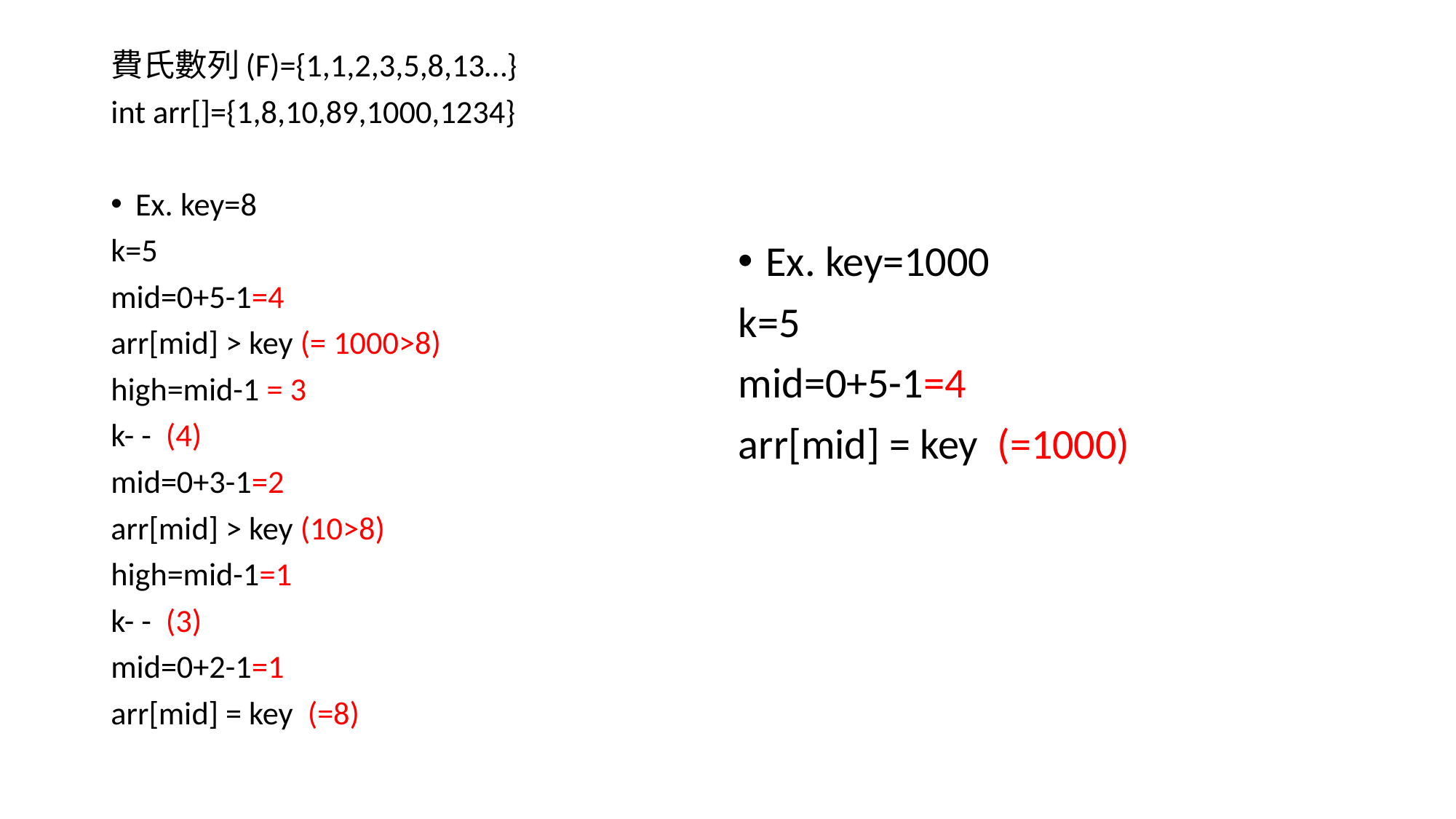

費氏數列(F)={1,1,2,3,5,8,13…}
int arr[]={1,8,10,89,1000,1234}

Ex. key=8
k=5
mid=0+5-1=4
arr[mid] > key (= 1000>8)
high=mid-1 = 3
k- -  (4)
mid=0+3-1=2
arr[mid] > key (10>8)
high=mid-1=1
k- -  (3)
mid=0+2-1=1
arr[mid] = key  (=8)

Ex. key=1000
k=5
mid=0+5-1=4
arr[mid] = key  (=1000)